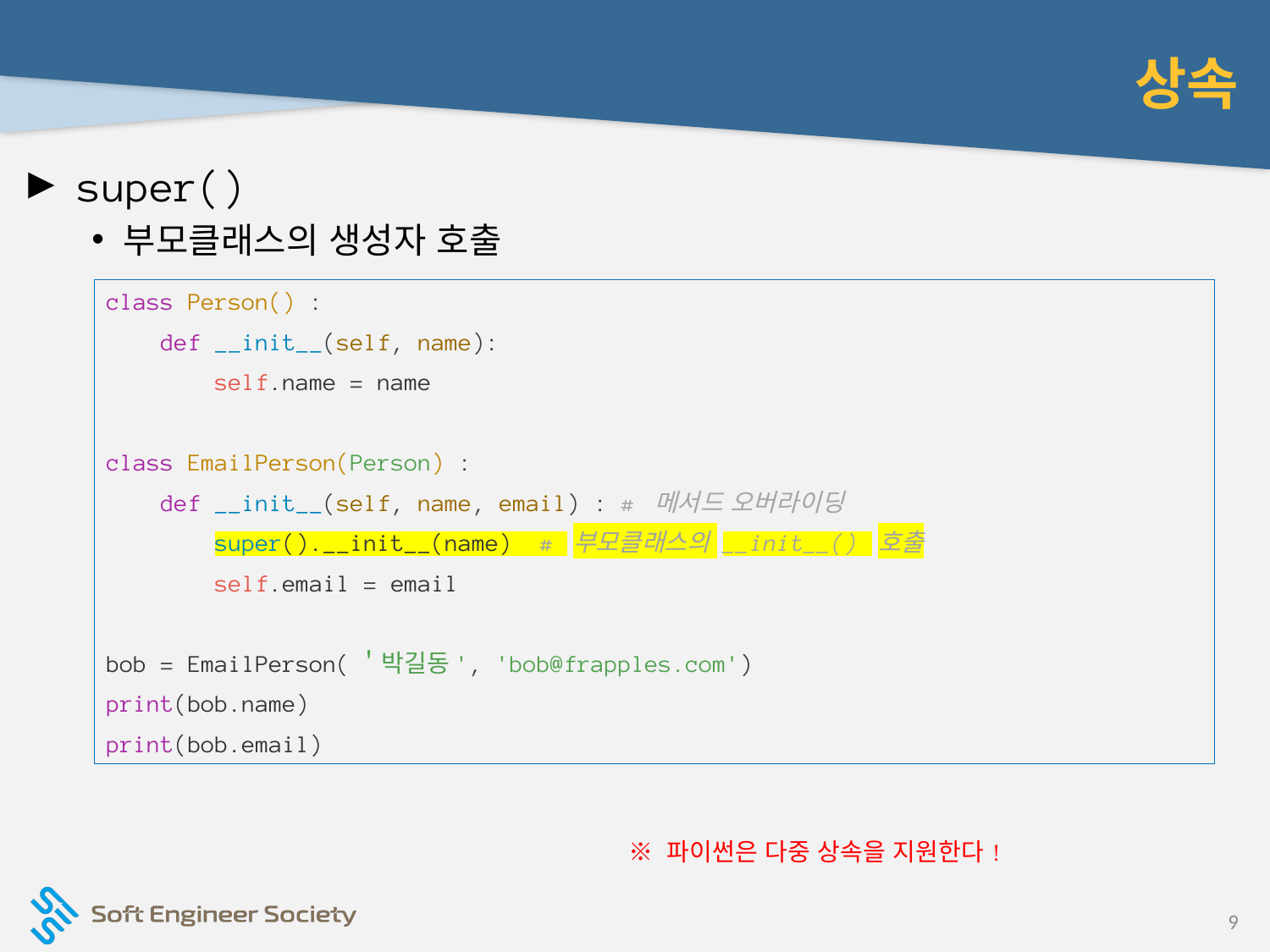

# 상속
super()
부모클래스의 생성자 호출

class Person() :
    def __init__(self, name):
        self.name = name

class EmailPerson(Person) :
    def __init__(self, name, email) : # 메서드 오버라이딩
        super().__init__(name)  # 부모클래스의 __init__() 호출
        self.email = email

bob = EmailPerson(＇박길동', 'bob@frapples.com')
print(bob.name)
print(bob.email)
※ 파이썬은 다중 상속을 지원한다!
9